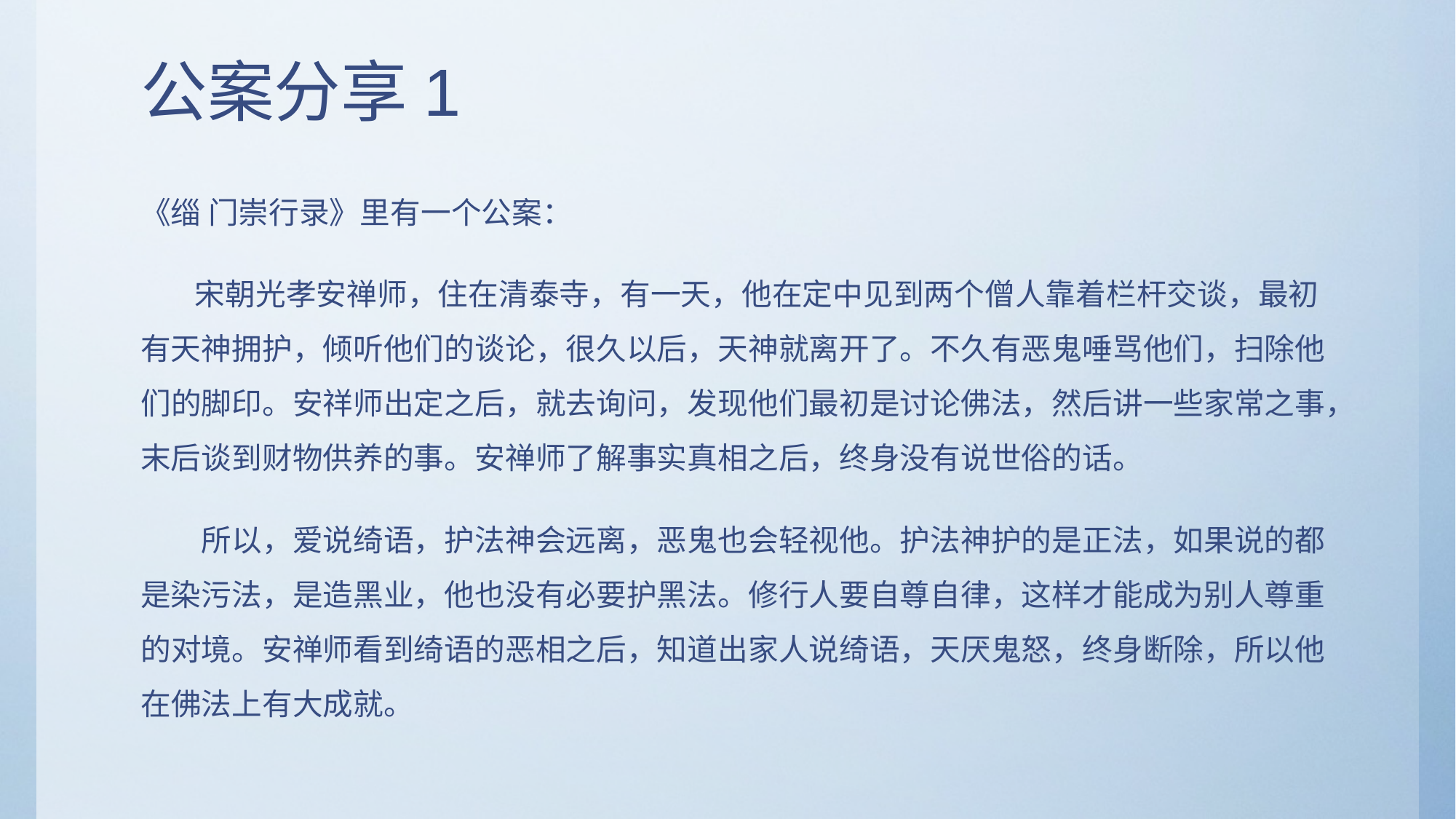

# 公案分享1
《缁 门崇行录》里有一个公案：
       宋朝光孝安禅师，住在清泰寺，有一天，他在定中见到两个僧人靠着栏杆交谈，最初有天神拥护，倾听他们的谈论，很久以后，天神就离开了。不久有恶鬼唾骂他们，扫除他们的脚印。安祥师出定之后，就去询问，发现他们最初是讨论佛法，然后讲一些家常之事，末后谈到财物供养的事。安禅师了解事实真相之后，终身没有说世俗的话。
　　所以，爱说绮语，护法神会远离，恶鬼也会轻视他。护法神护的是正法，如果说的都是染污法，是造黑业，他也没有必要护黑法。修行人要自尊自律，这样才能成为别人尊重的对境。安禅师看到绮语的恶相之后，知道出家人说绮语，天厌鬼怒，终身断除，所以他在佛法上有大成就。